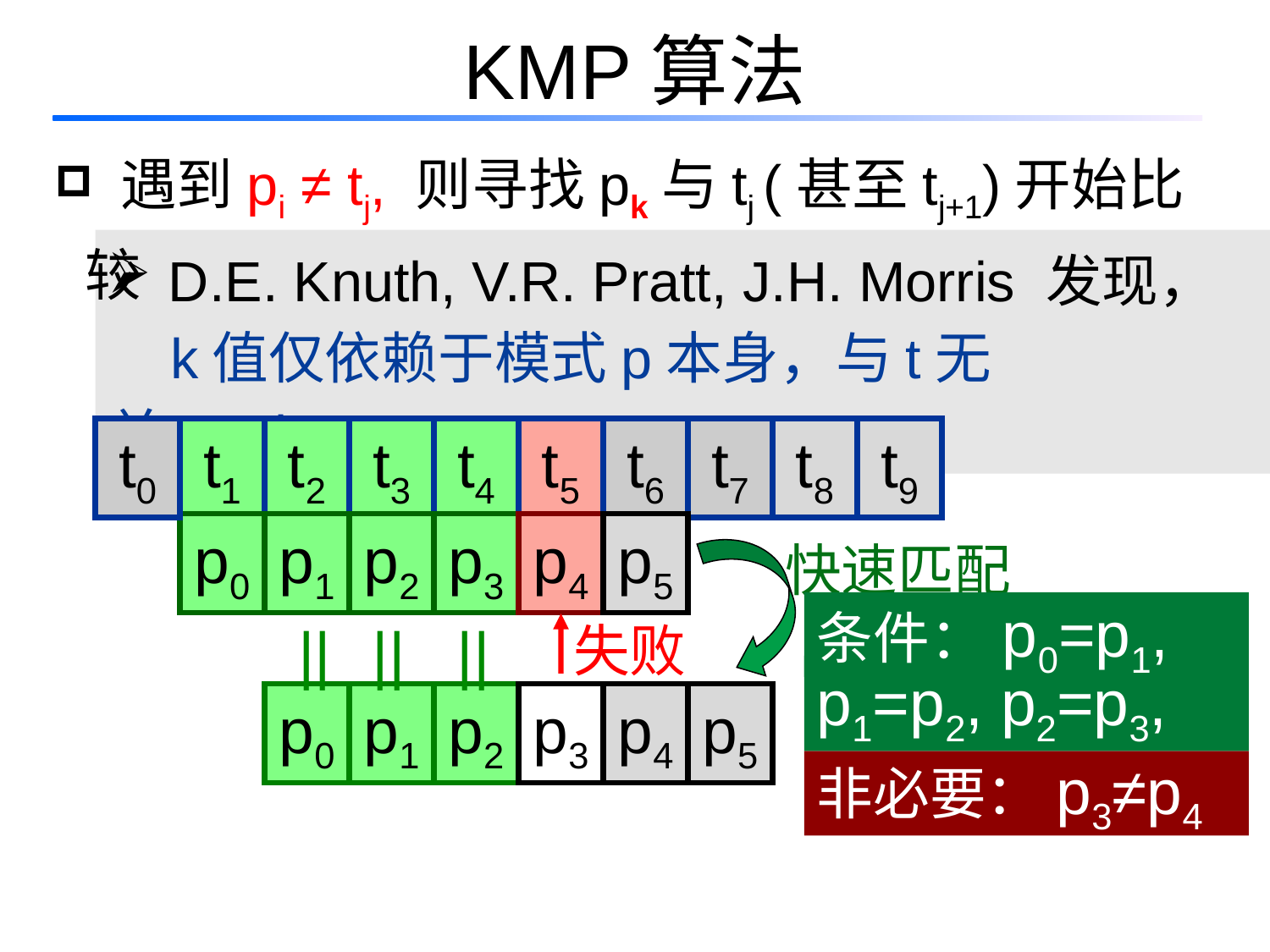

# KMP算法

 遇到pi ≠ tj, 则寻找pk与tj (甚至tj+1)开始比较
 D.E. Knuth, V.R. Pratt, J.H. Morris 发现，
    k值仅依赖于模式p本身，与t无关，why  ?
t0
t1
t2
t3
t4
t5
t6
t8
t7
t9
快速匹配
p0
p1
p2
p3
p4
p5

||
||
||
失败
条件：
p0=p1,

p1=p2, p2=p3,
p0
p1
p2
p3
p4
p5
非必要：p3≠p4